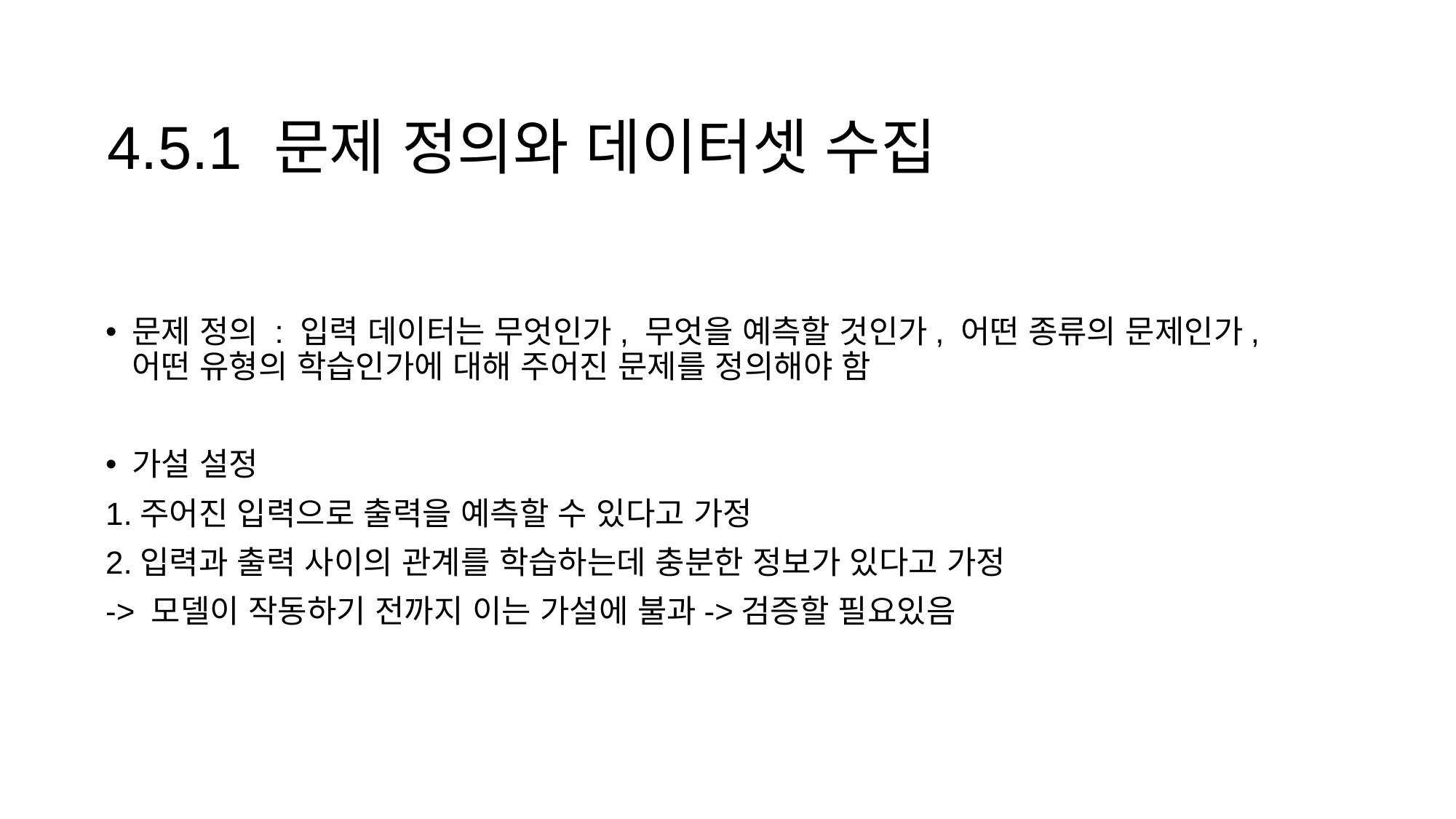

# 4.5.1 문제 정의와 데이터셋 수집
문제 정의 : 입력 데이터는 무엇인가, 무엇을 예측할 것인가, 어떤 종류의 문제인가, 어떤 유형의 학습인가에 대해 주어진 문제를 정의해야 함

가설 설정
1.주어진 입력으로 출력을 예측할 수 있다고 가정
2.입력과 출력 사이의 관계를 학습하는데 충분한 정보가 있다고 가정
-> 모델이 작동하기 전까지 이는 가설에 불과->검증할 필요있음